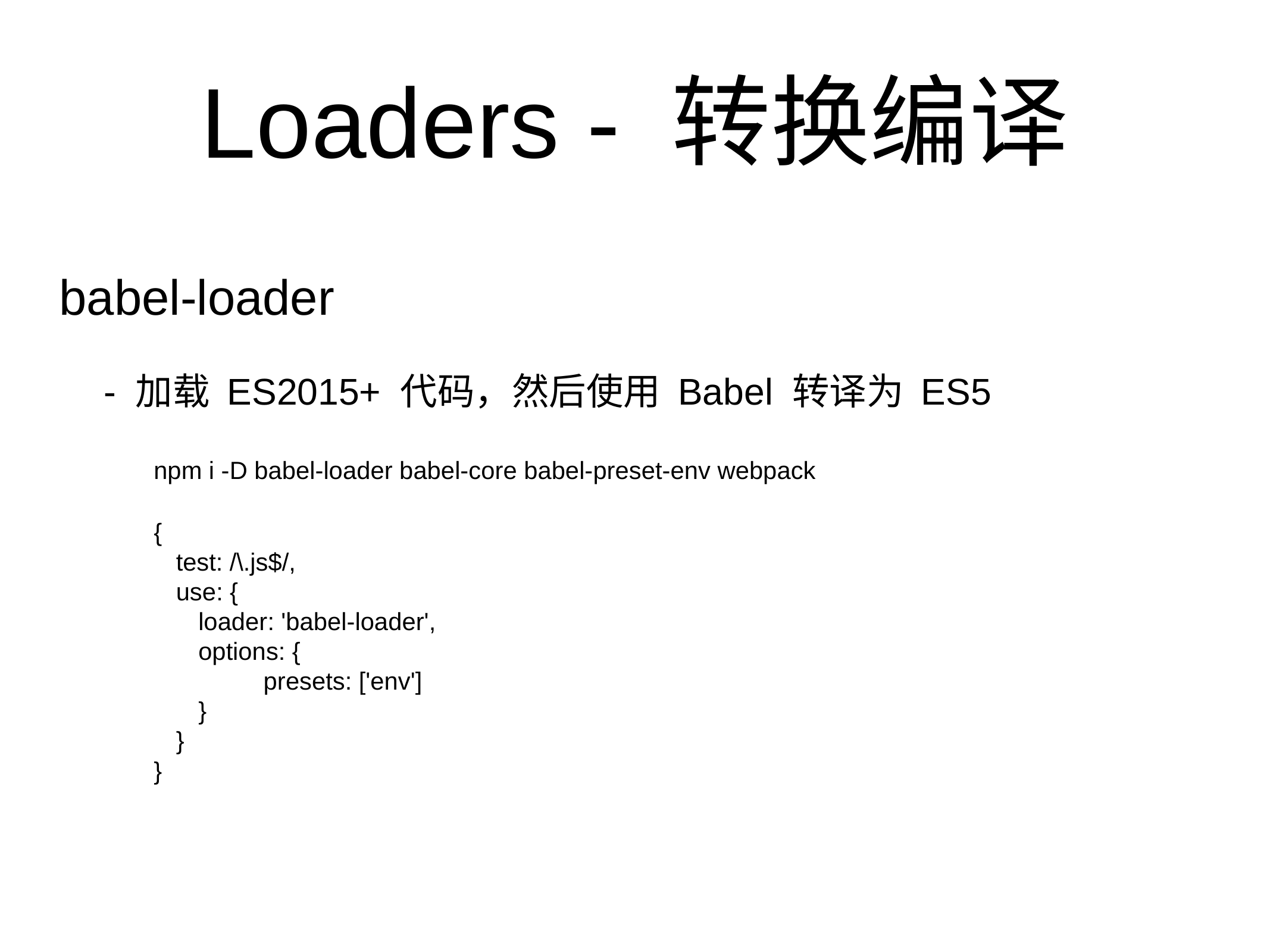

# Loaders - 转换编译
babel-loader
- 加载 ES2015+ 代码，然后使用 Babel 转译为 ES5
npm i -D babel-loader babel-core babel-preset-env webpack
{
test: /\.js$/,
use: {
loader: 'babel-loader',
options: {
	   presets: ['env']
}
}
}